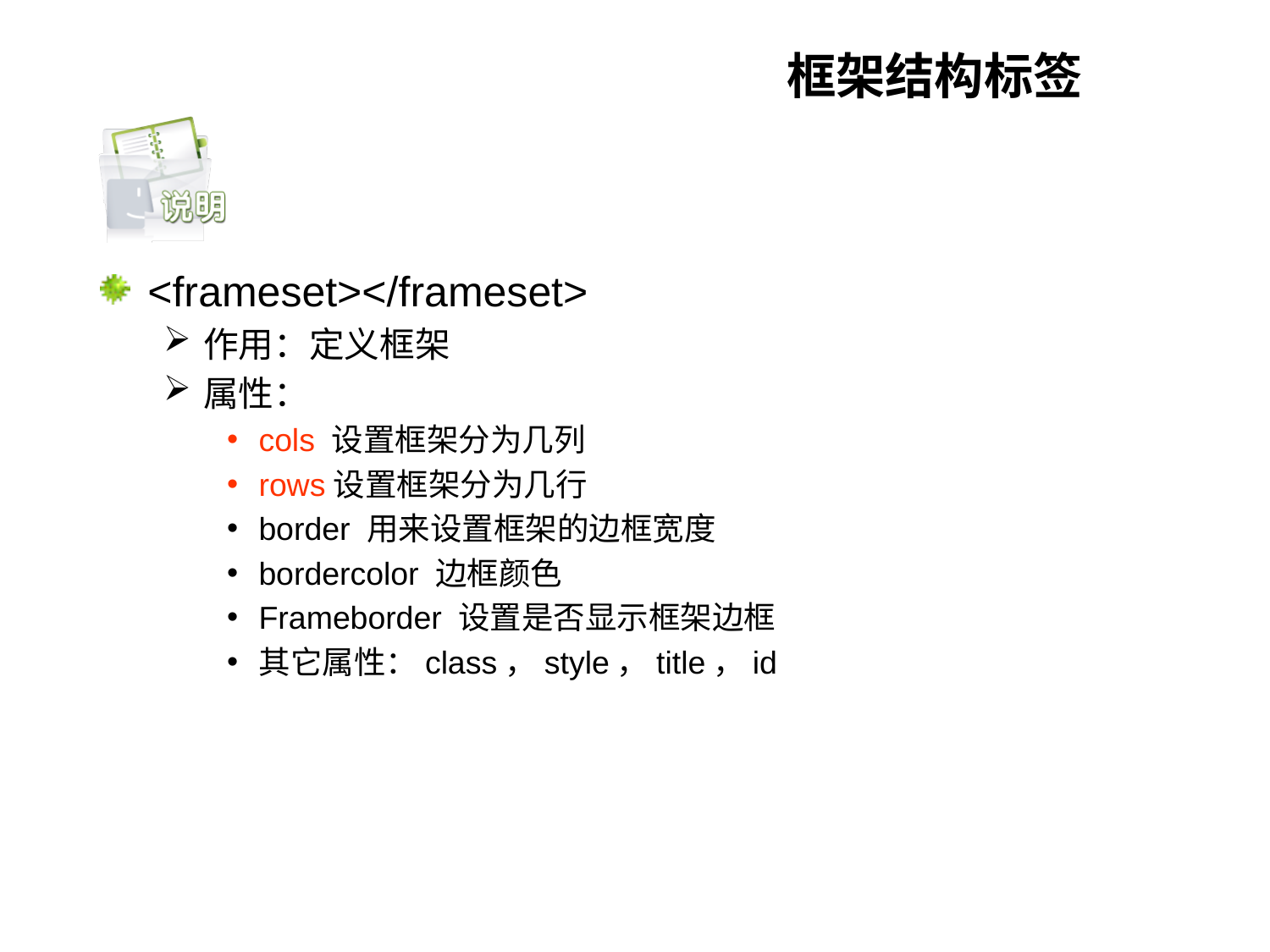

# 框架结构标签
<frameset></frameset>
作用：定义框架
属性：
cols 设置框架分为几列
rows设置框架分为几行
border 用来设置框架的边框宽度
bordercolor 边框颜色
Frameborder 设置是否显示框架边框
其它属性：class，style，title，id